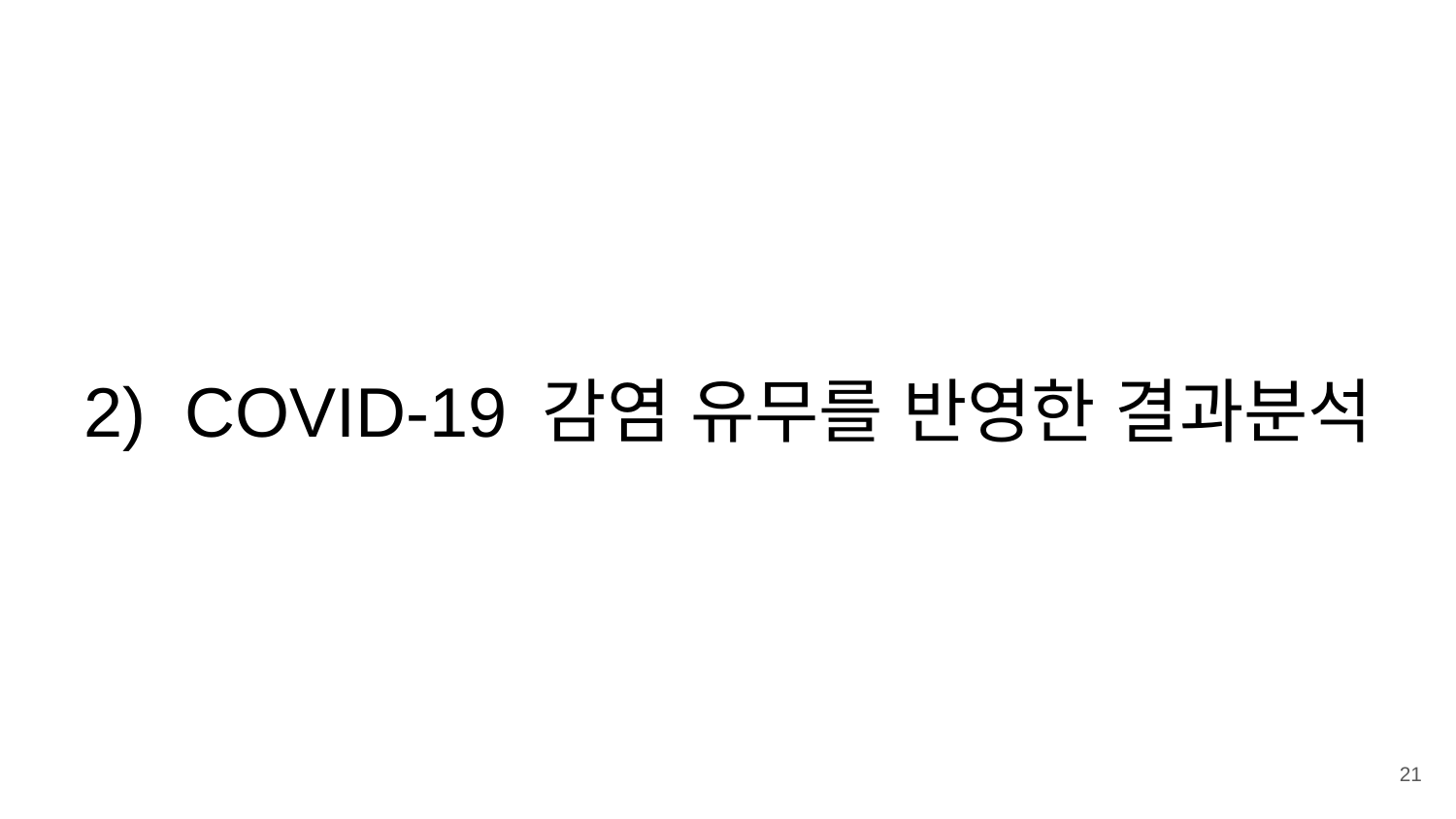

# 2)  COVID-19 감염 유무를 반영한 결과분석
21